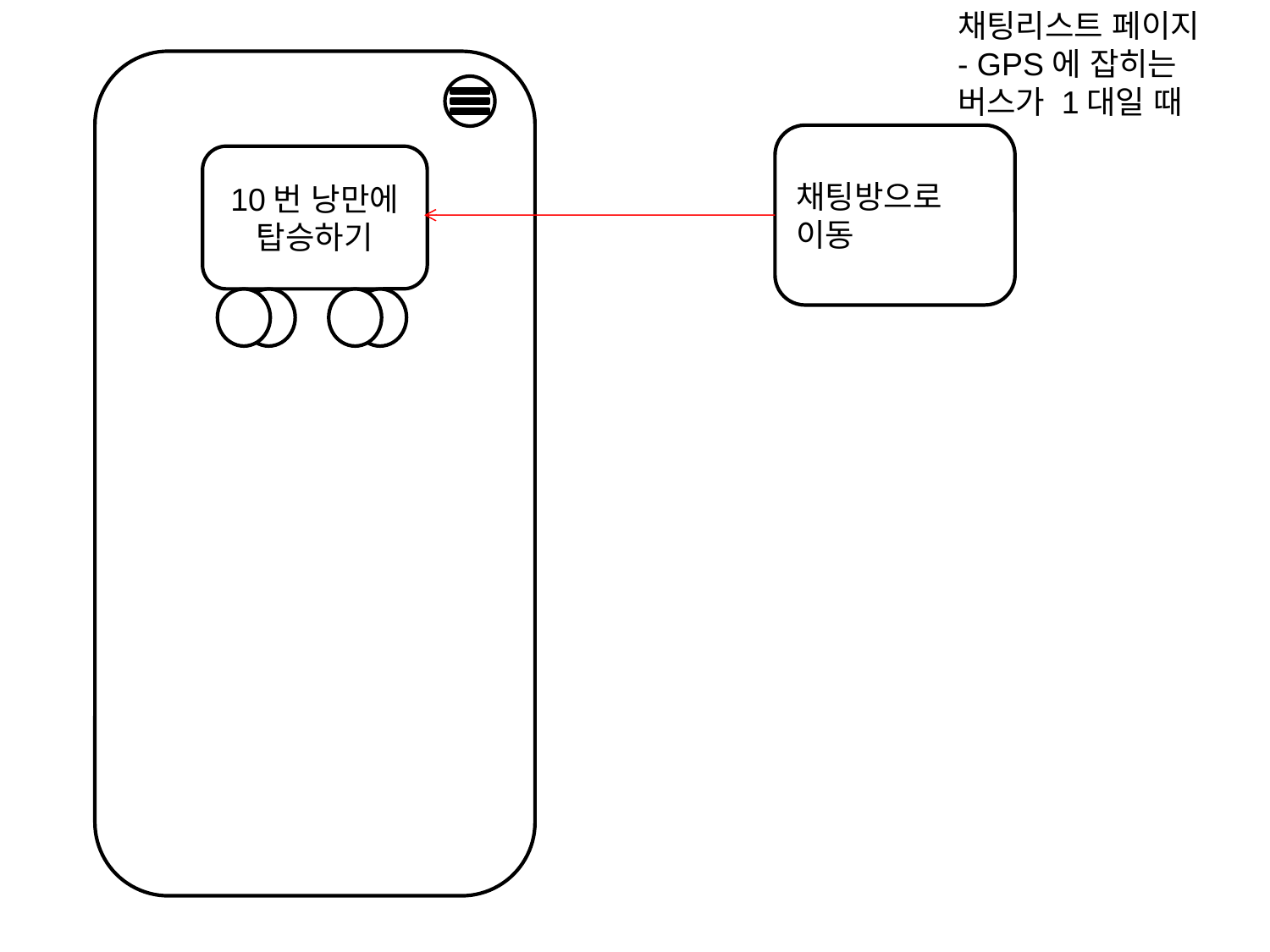

채팅리스트 페이지
- GPS에 잡히는 버스가 1대일 때

채팅방으로 이동
10번 낭만에 탑승하기